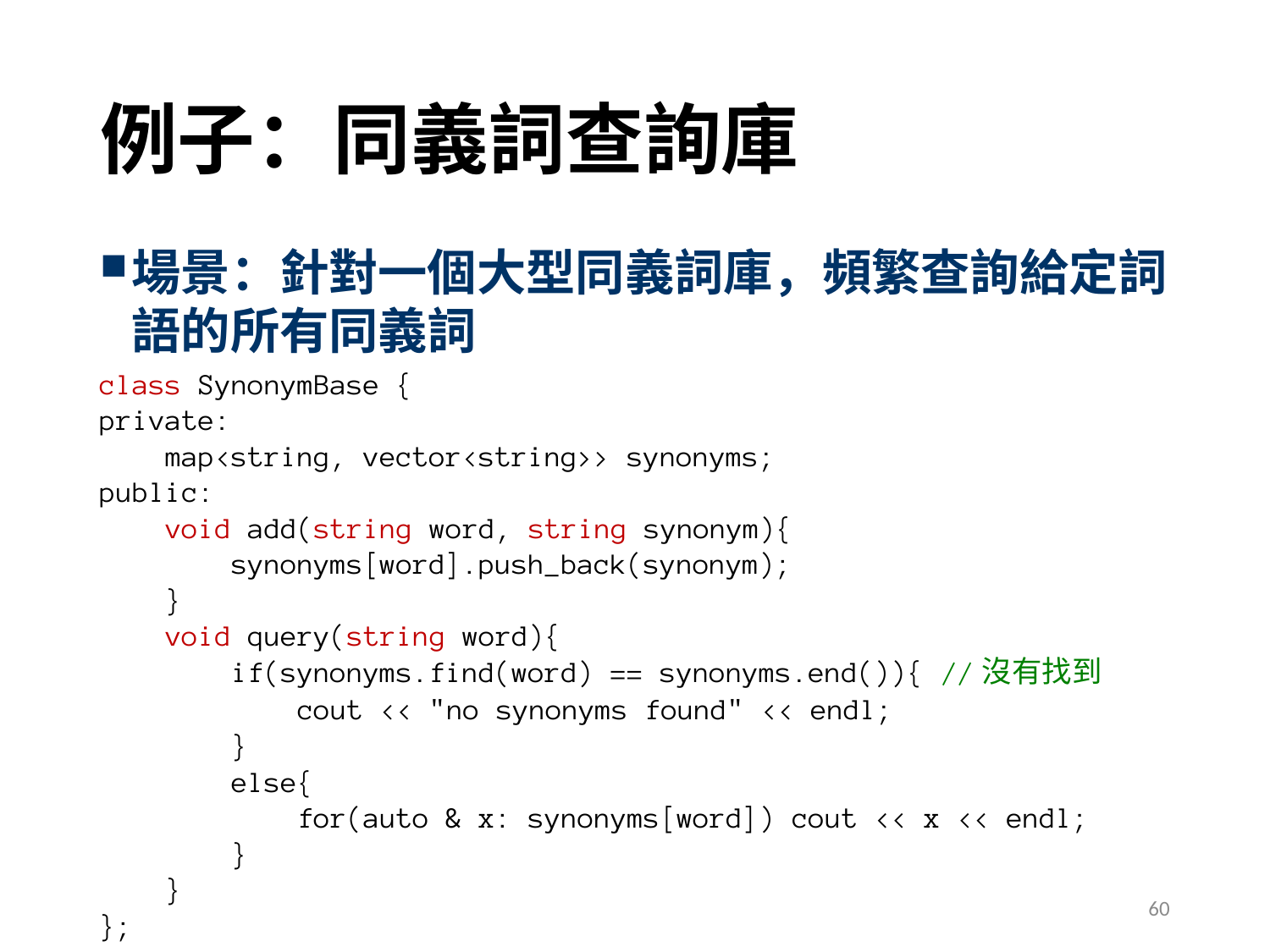

# 例子：同義詞查詢庫
場景：針對一個大型同義詞庫，頻繁查詢給定詞語的所有同義詞

class SynonymBase {
private:
    map<string, vector<string>> synonyms;
public:
    void add(string word, string synonym){
        synonyms[word].push_back(synonym);
    }
    void query(string word){
        if(synonyms.find(word) == synonyms.end()){ //沒有找到
            cout << "no synonyms found" << endl;
        }
        else{
            for(auto & x: synonyms[word]) cout << x << endl;
        }
    }
};
60